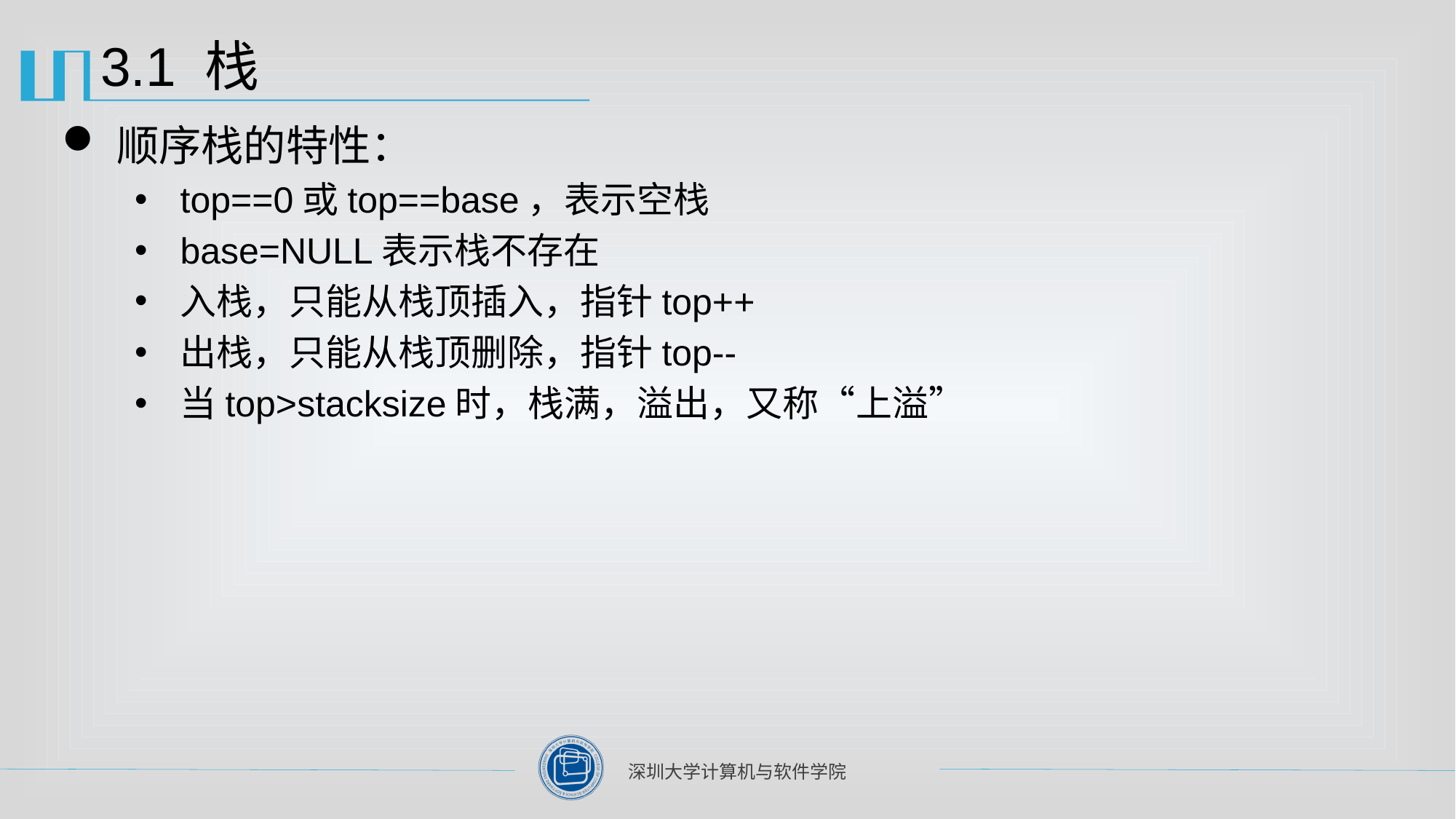

# 3.1 栈
顺序栈的特性：
top==0或top==base，表示空栈
base=NULL表示栈不存在
入栈，只能从栈顶插入，指针top++
出栈，只能从栈顶删除，指针top--
当top>stacksize时，栈满，溢出，又称“上溢”

9